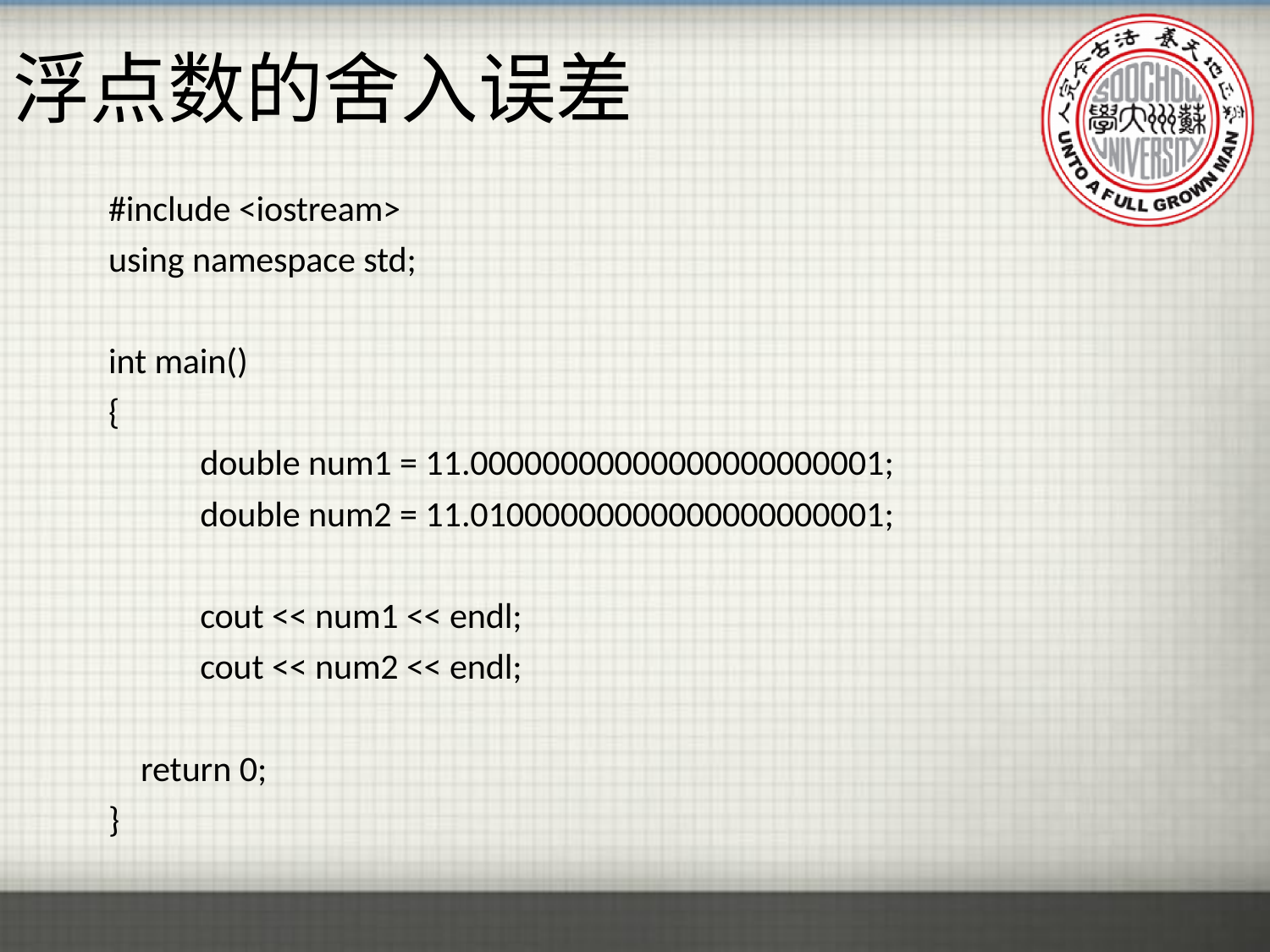

# 浮点数的舍入误差
#include <iostream>
using namespace std;

int main()
{
	double num1 = 11.00000000000000000000001;
	double num2 = 11.01000000000000000000001;

	cout << num1 << endl;
	cout << num2 << endl;

    return 0;
}